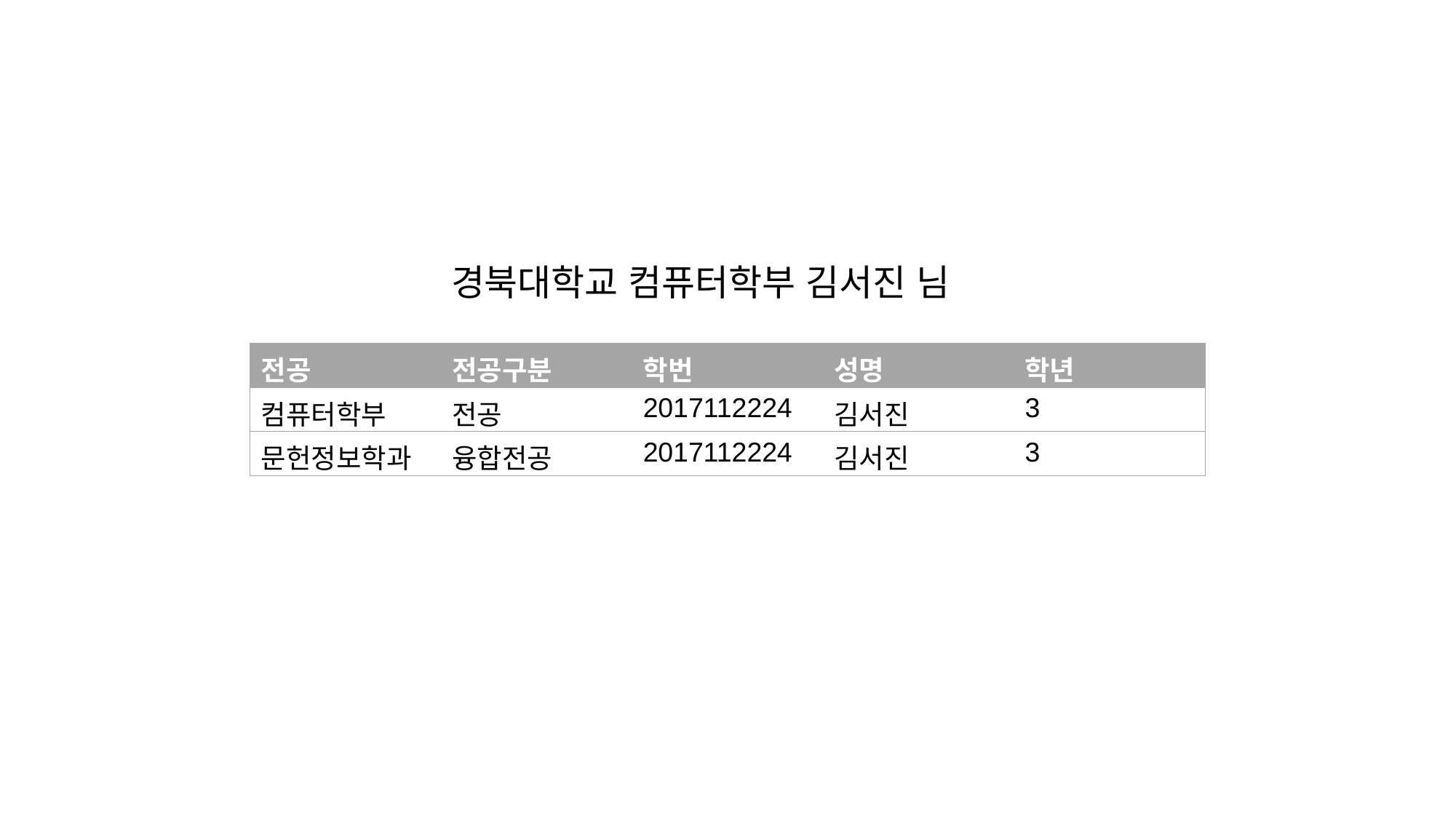

경북대학교 컴퓨터학부 김서진 님
| 전공 | 전공구분 | 학번 | 성명 | 학년 |
| --- | --- | --- | --- | --- |
| 컴퓨터학부 | 전공 | 2017112224 | 김서진 | 3 |
| 문헌정보학과 | 융합전공 | 2017112224 | 김서진 | 3 |